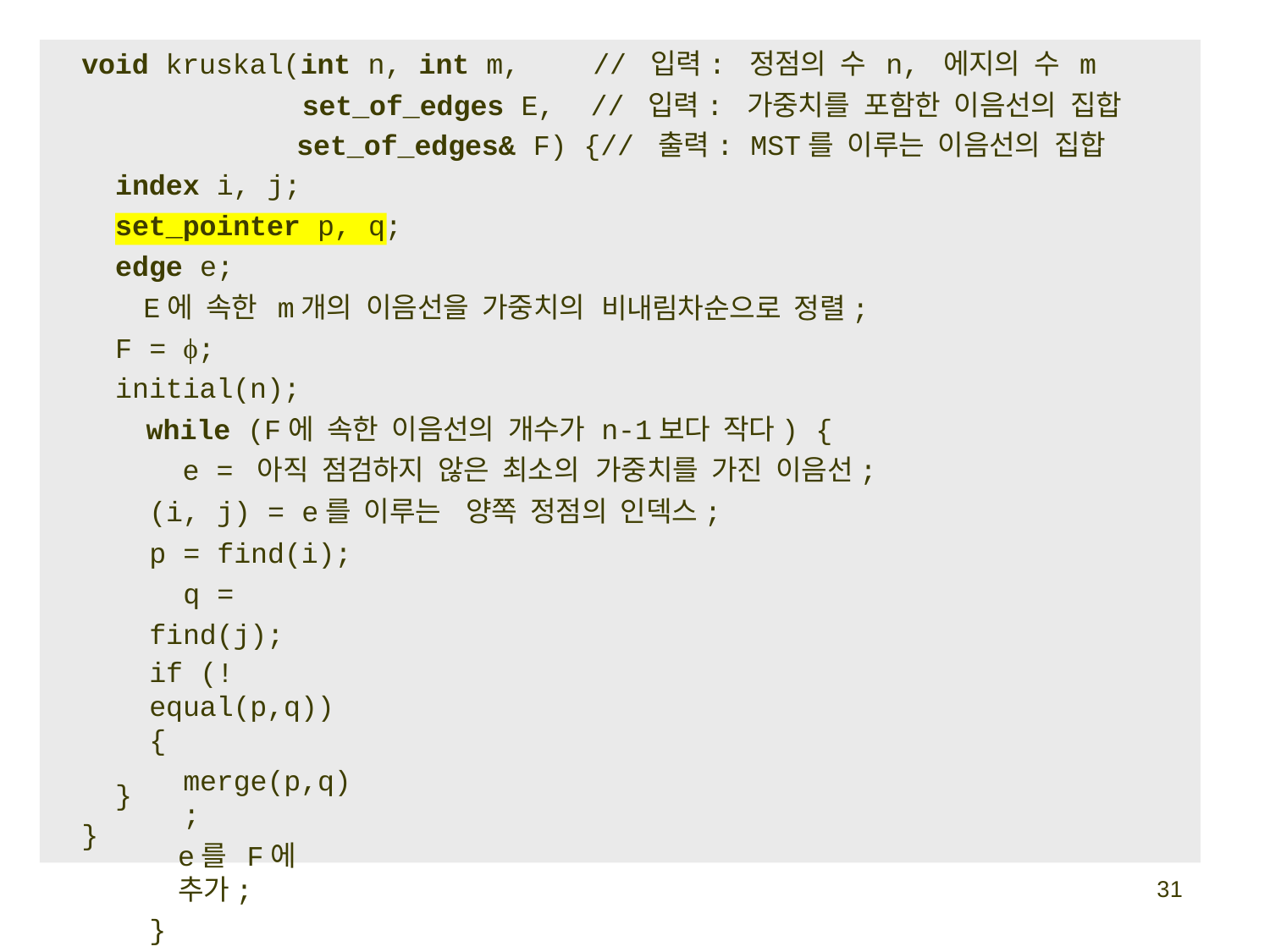

void kruskal(int n, int m,
set_of_edges E,
// 입력: 정점의 수 n, 에지의 수 m
// 입력: 가중치를 포함한 이음선의 집합

set_of_edges& F) {// 출력: MST를 이루는 이음선의 집합
index i, j;
set_pointer p, q;
edge e;
E에 속한 m개의 이음선을 가중치의
F = ϕ;
initial(n);
while (F에 속한 이음선의 개수가
e = 아직 점검하지 않은 최소의
비내림차순으로 정렬;
n-1보다 작다) {
가중치를 가진 이음선;
(i, j) = e를 이루는
p = find(i);   q = find(j);
if (!equal(p,q)) {
merge(p,q);
e를 F에 추가;
}
양쪽 정점의 인덱스;
}
}
31